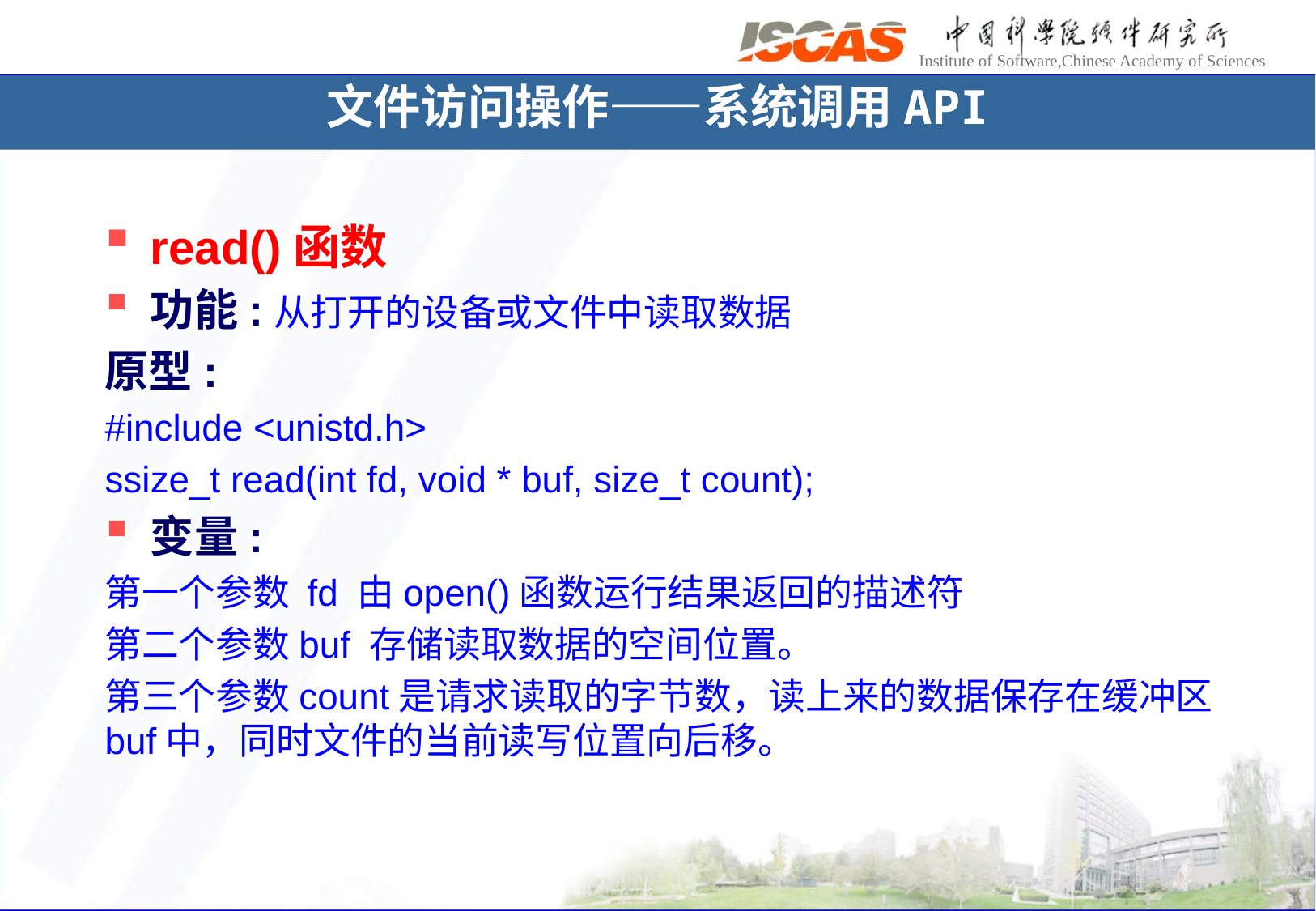

文件访问操作——系统调用API
read()函数
功能:从打开的设备或文件中读取数据
原型:
#include <unistd.h>
ssize_t read(int fd, void * buf, size_t count);
变量:
第一个参数 fd 由open()函数运行结果返回的描述符
第二个参数buf 存储读取数据的空间位置。
第三个参数count是请求读取的字节数，读上来的数据保存在缓冲区buf中，同时文件的当前读写位置向后移。